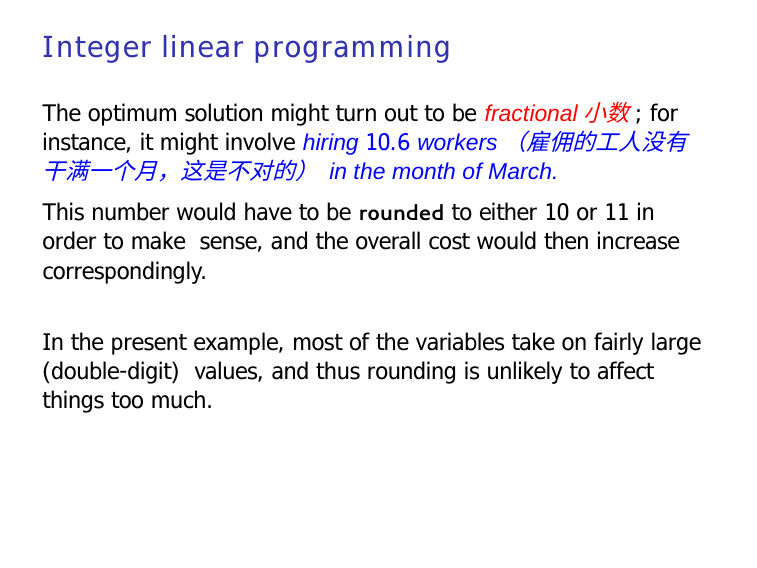

# Integer linear programming
The optimum solution might turn out to be fractional小数; for instance, it might involve hiring 10.6 workers（雇佣的工人没有干满一个月，这是不对的） in the month of March.
This number would have to be rounded to either 10 or 11 in order to make  sense, and the overall cost would then increase correspondingly.

In the present example, most of the variables take on fairly large (double-digit)  values, and thus rounding is unlikely to affect things too much.